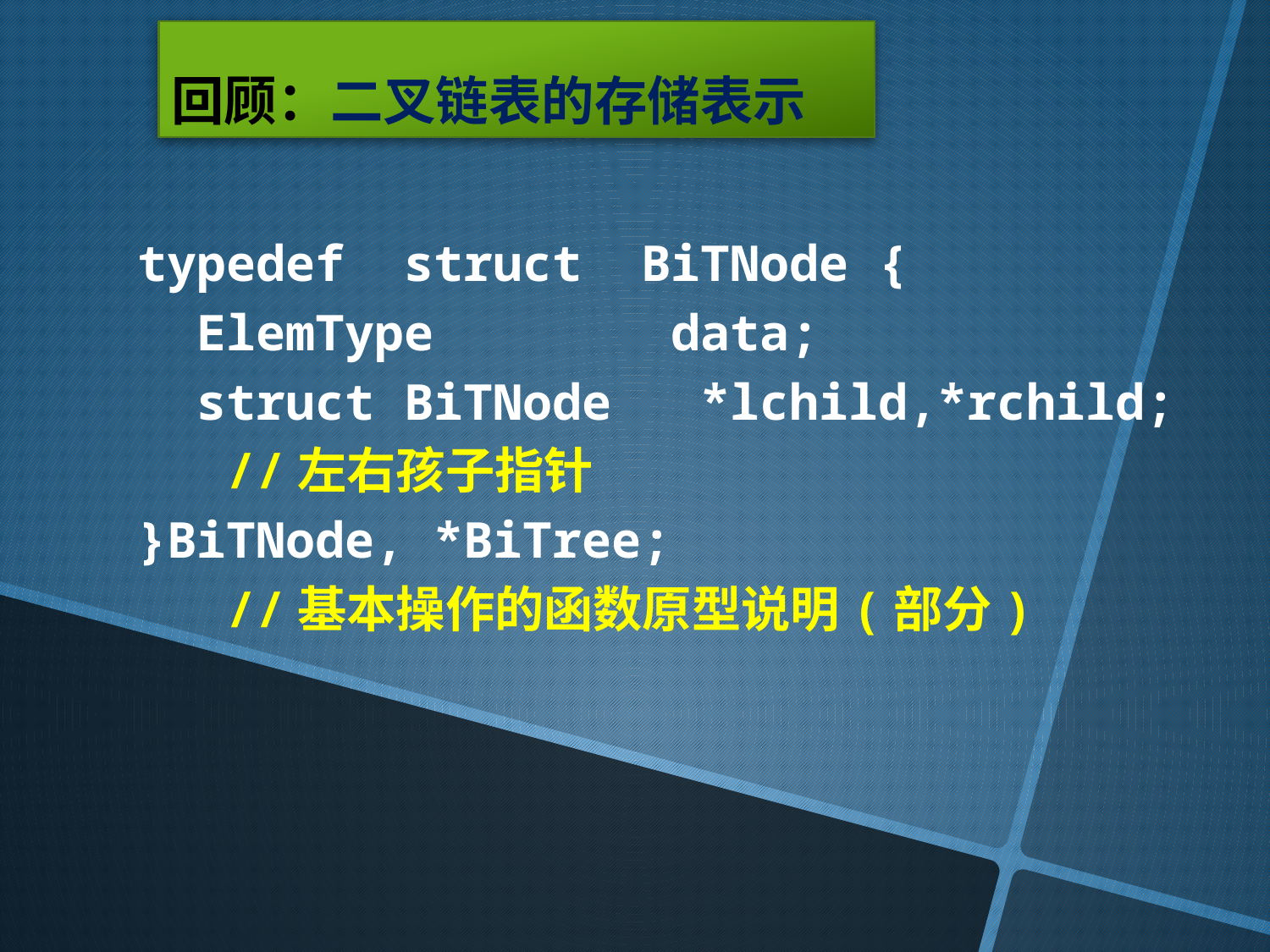

回顾：二叉链表的存储表示
typedef  struct  BiTNode {
  ElemType        data;
  struct BiTNode   *lchild,*rchild;
   //左右孩子指针
}BiTNode, *BiTree;
   //基本操作的函数原型说明(部分)